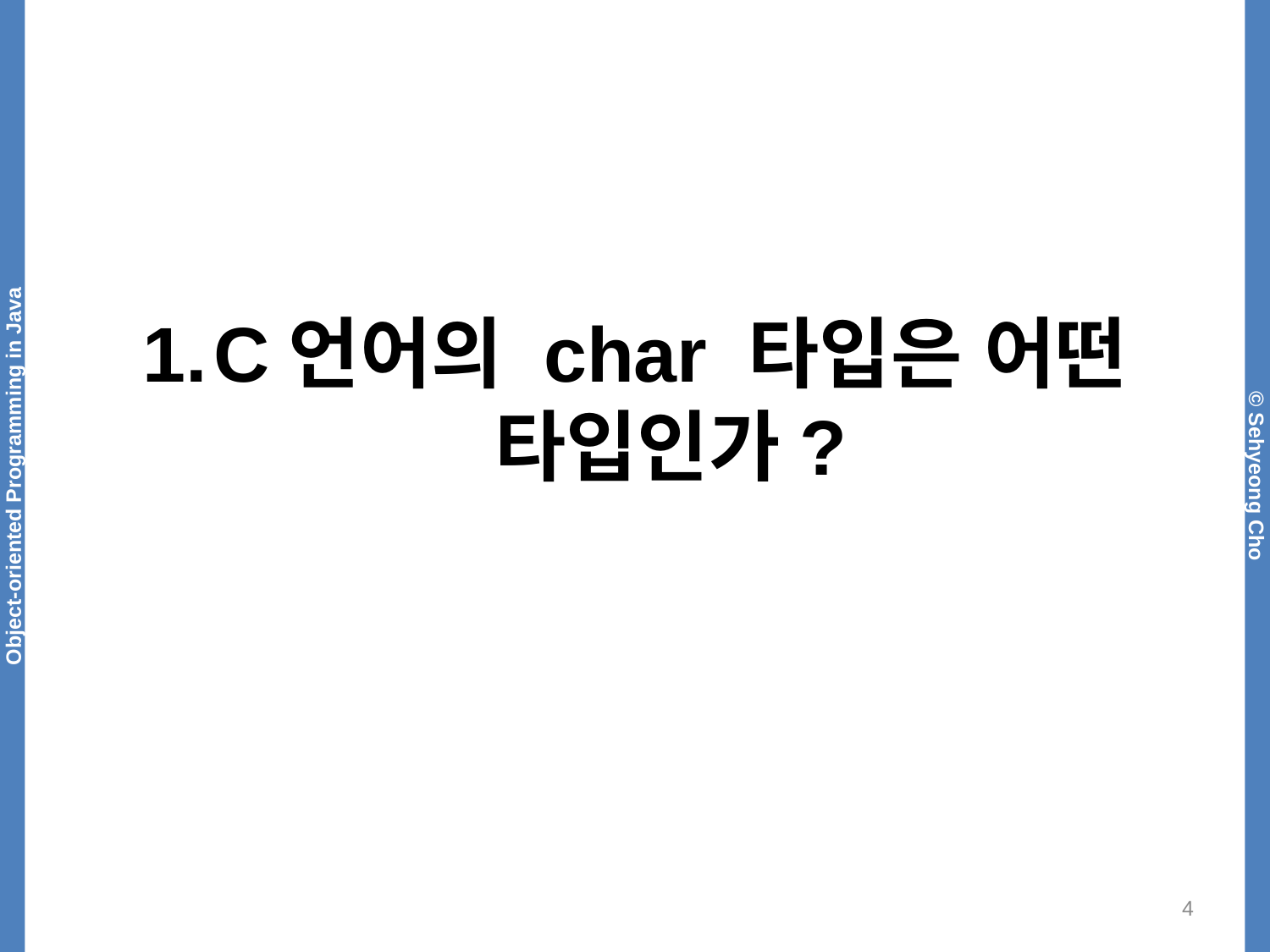

# C언어의 char 타입은 어떤 타입인가?

4